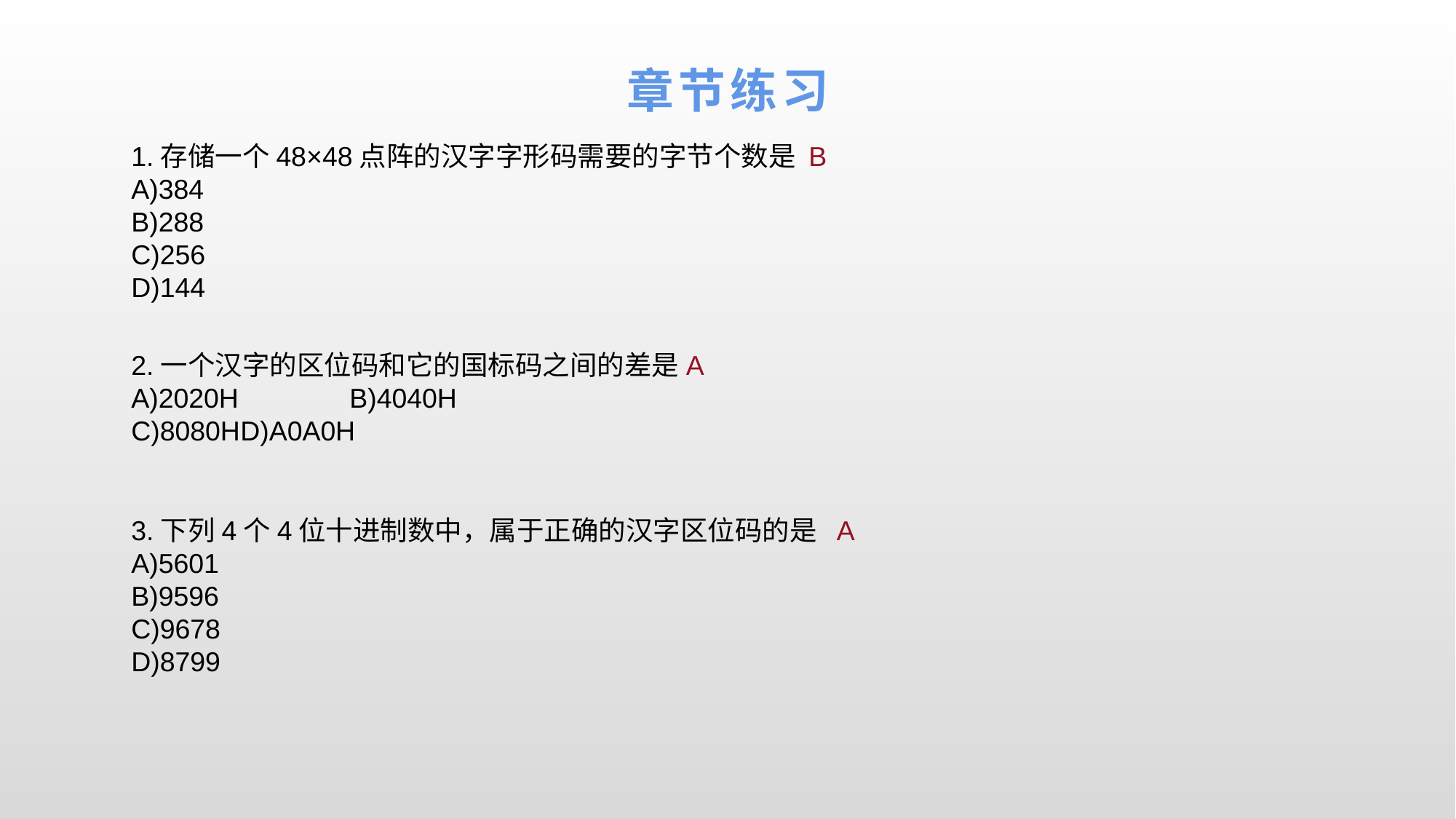

# 章节练习
1.存储一个48×48点阵的汉字字形码需要的字节个数是
A)384
B)288
C)256
D)144
B
2.一个汉字的区位码和它的国标码之间的差是
A)2020H		B)4040H
C)8080H	D)A0A0H
A
3.下列4个4位十进制数中，属于正确的汉字区位码的是
A)5601
B)9596
C)9678
D)8799
A